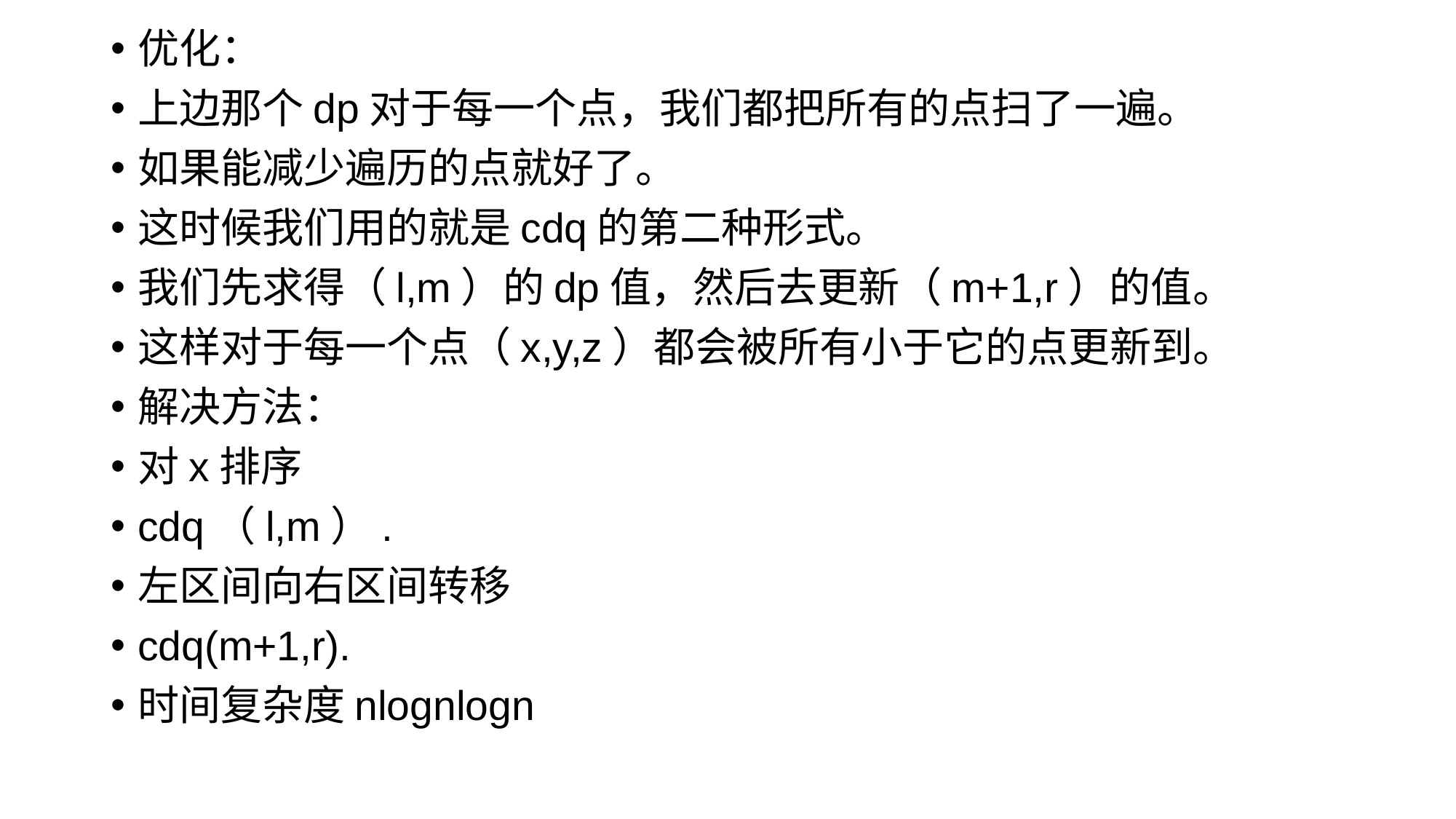

优化：
上边那个dp对于每一个点，我们都把所有的点扫了一遍。
如果能减少遍历的点就好了。
这时候我们用的就是cdq的第二种形式。
我们先求得（l,m）的dp值，然后去更新（m+1,r）的值。
这样对于每一个点（x,y,z）都会被所有小于它的点更新到。
解决方法：
对x排序
cdq（l,m）.
左区间向右区间转移
cdq(m+1,r).
时间复杂度nlognlogn